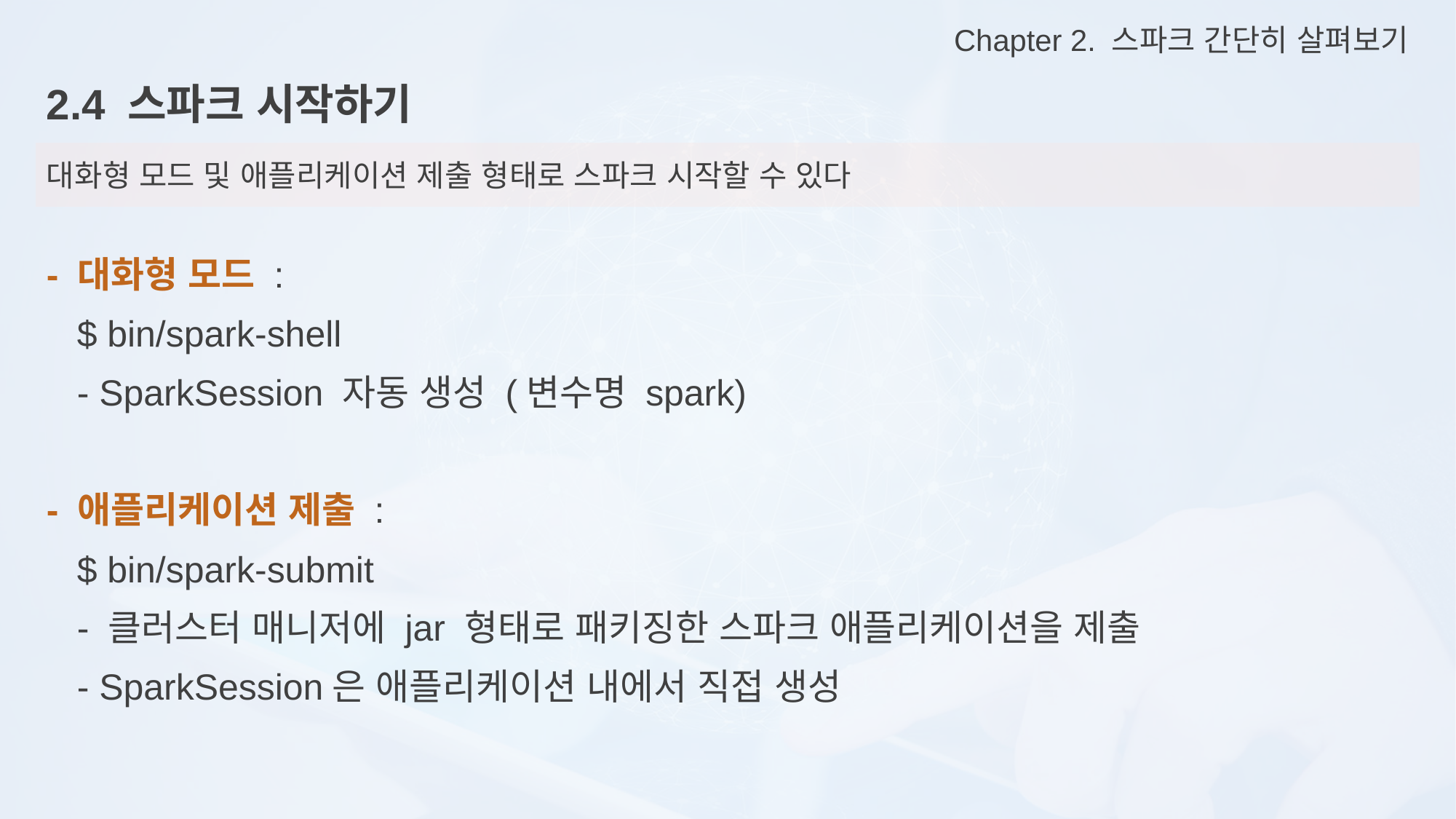

Chapter 2. 스파크 간단히 살펴보기
2.4 스파크 시작하기
대화형 모드 및 애플리케이션 제출 형태로 스파크 시작할 수 있다
- 대화형 모드 :
   $ bin/spark-shell
   - SparkSession 자동 생성 (변수명 spark)

- 애플리케이션 제출 :
   $ bin/spark-submit
   - 클러스터 매니저에 jar 형태로 패키징한 스파크 애플리케이션을 제출
   - SparkSession은 애플리케이션 내에서 직접 생성